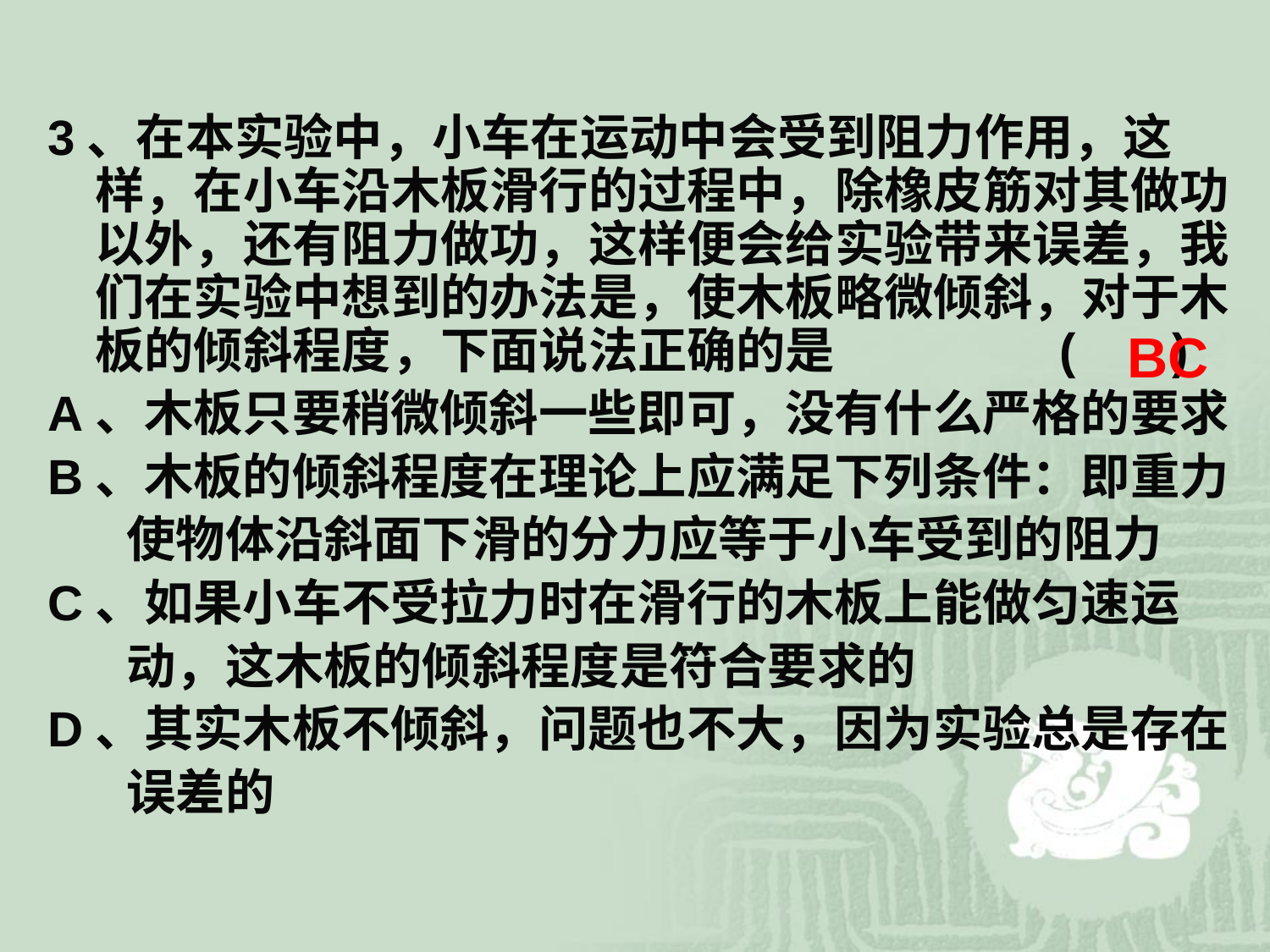

3、在本实验中，小车在运动中会受到阻力作用，这样，在小车沿木板滑行的过程中，除橡皮筋对其做功以外，还有阻力做功，这样便会给实验带来误差，我们在实验中想到的办法是，使木板略微倾斜，对于木板的倾斜程度，下面说法正确的是                   (       )
A、木板只要稍微倾斜一些即可，没有什么严格的要求
B、木板的倾斜程度在理论上应满足下列条件：即重力
      使物体沿斜面下滑的分力应等于小车受到的阻力
C、如果小车不受拉力时在滑行的木板上能做匀速运
      动，这木板的倾斜程度是符合要求的
D、其实木板不倾斜，问题也不大，因为实验总是存在
      误差的
BC